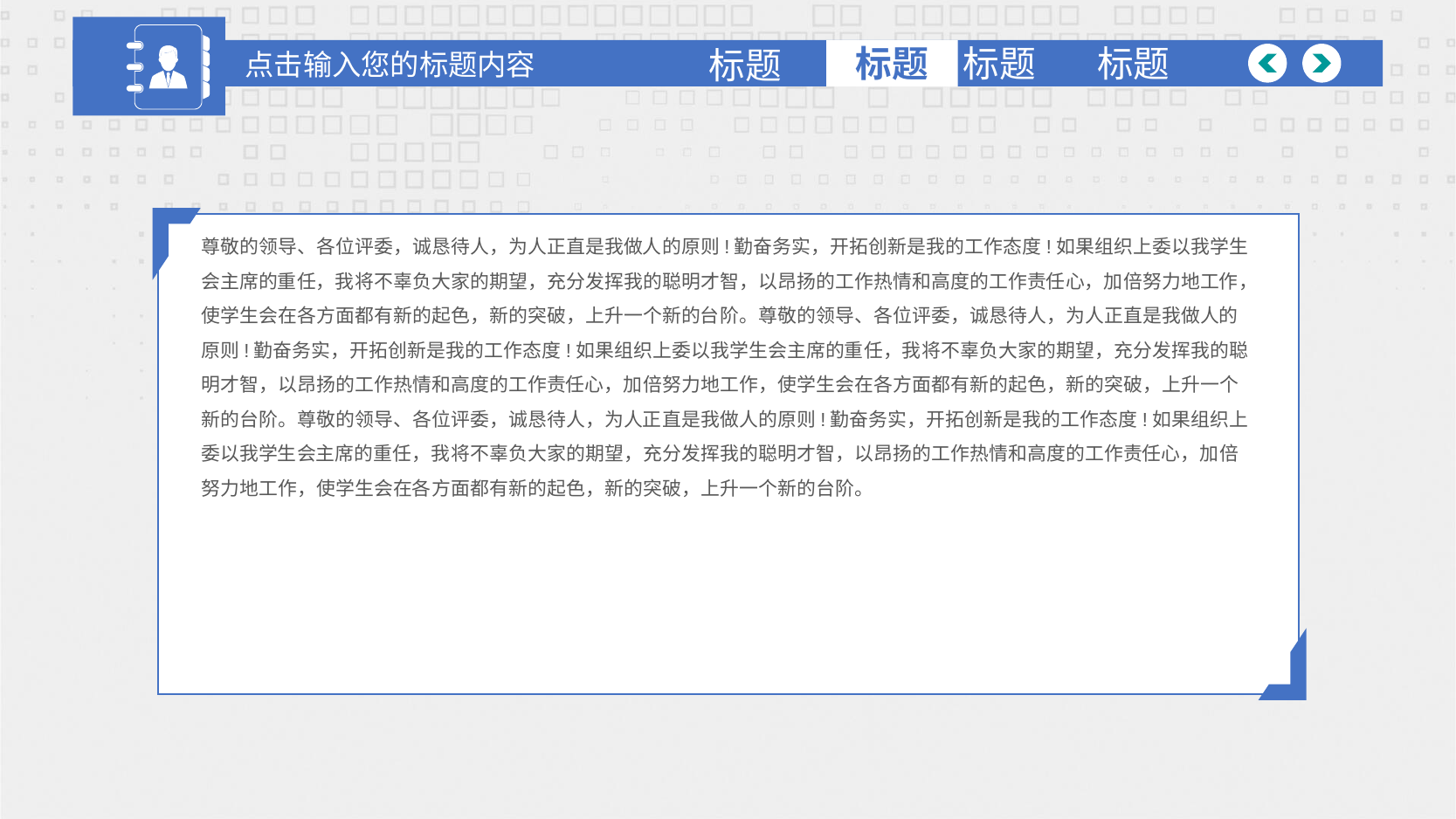

点击输入您的标题内容

标题
标题
标题
标题

尊敬的领导、各位评委，诚恳待人，为人正直是我做人的原则!勤奋务实，开拓创新是我的工作态度!如果组织上委以我学生会主席的重任，我将不辜负大家的期望，充分发挥我的聪明才智，以昂扬的工作热情和高度的工作责任心，加倍努力地工作，使学生会在各方面都有新的起色，新的突破，上升一个新的台阶。尊敬的领导、各位评委，诚恳待人，为人正直是我做人的原则!勤奋务实，开拓创新是我的工作态度!如果组织上委以我学生会主席的重任，我将不辜负大家的期望，充分发挥我的聪明才智，以昂扬的工作热情和高度的工作责任心，加倍努力地工作，使学生会在各方面都有新的起色，新的突破，上升一个新的台阶。尊敬的领导、各位评委，诚恳待人，为人正直是我做人的原则!勤奋务实，开拓创新是我的工作态度!如果组织上委以我学生会主席的重任，我将不辜负大家的期望，充分发挥我的聪明才智，以昂扬的工作热情和高度的工作责任心，加倍努力地工作，使学生会在各方面都有新的起色，新的突破，上升一个新的台阶。